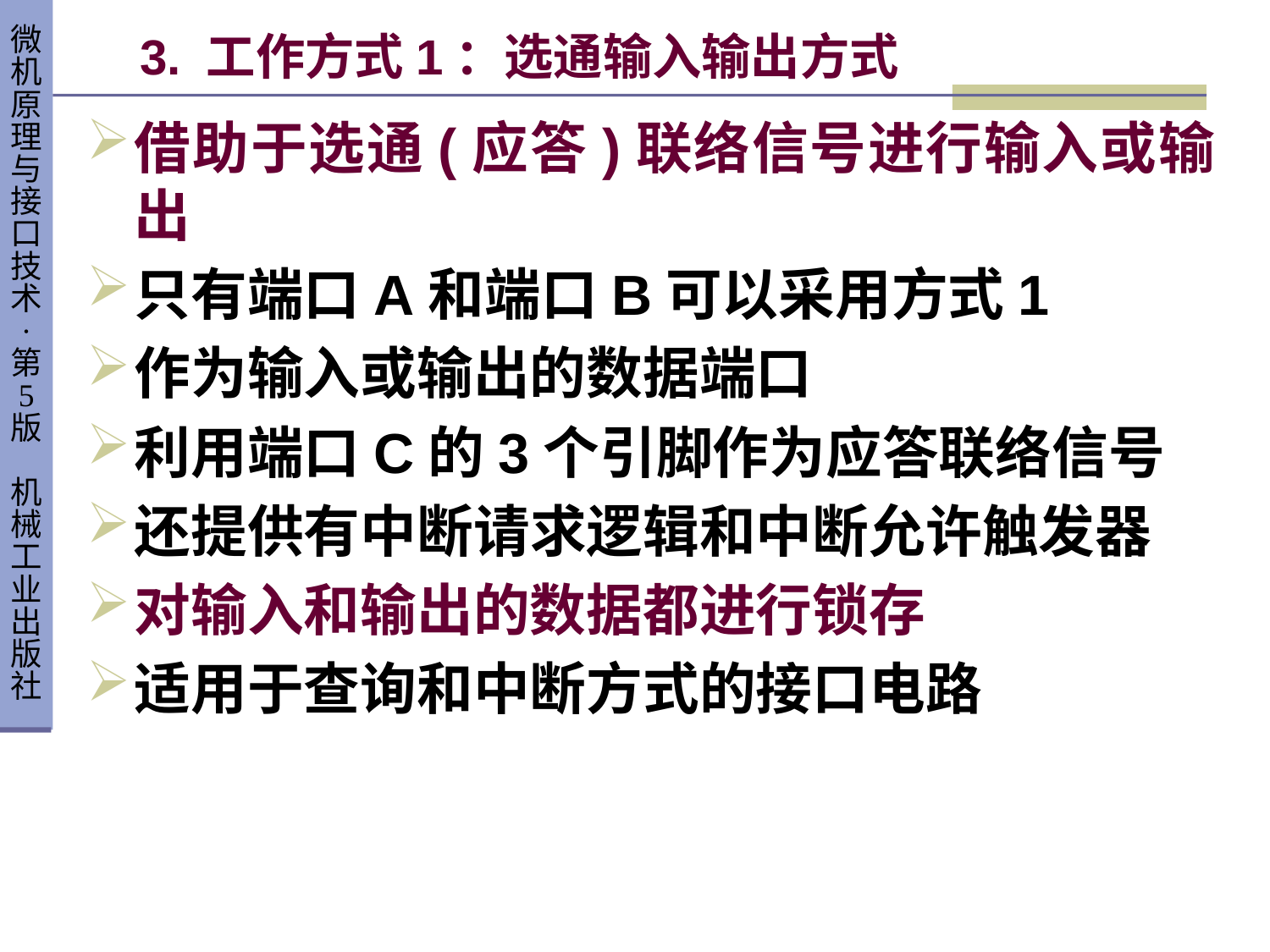

# 3. 工作方式1：选通输入输出方式
借助于选通(应答)联络信号进行输入或输出
只有端口A和端口B可以采用方式1
作为输入或输出的数据端口
利用端口C的3个引脚作为应答联络信号
还提供有中断请求逻辑和中断允许触发器
对输入和输出的数据都进行锁存
适用于查询和中断方式的接口电路